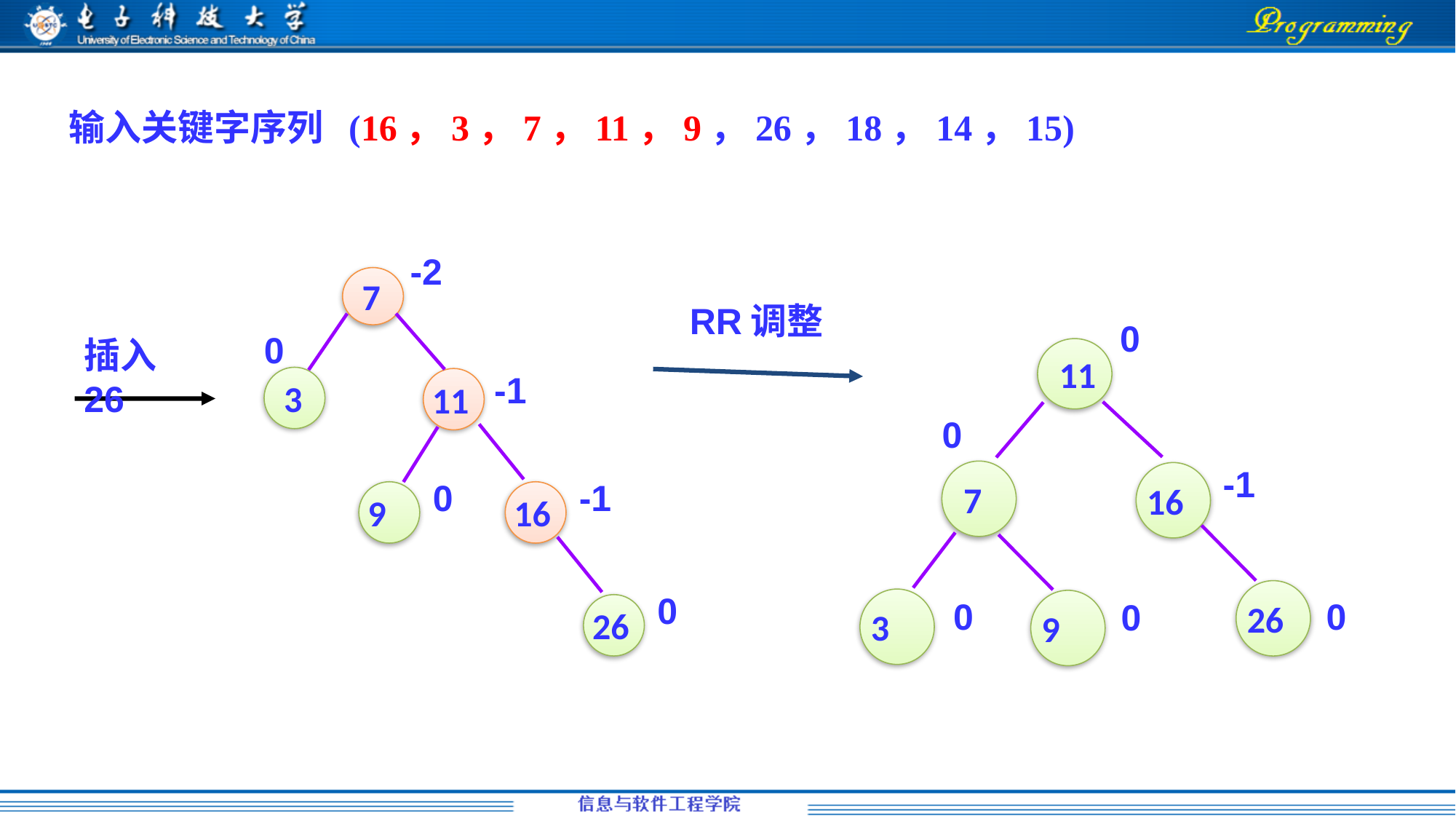

输入关键字序列  (16，3，7，11，9，26，18，14，15)
-2
7

0
插入26
3
-1
11

0
-1
9
16

0
26
RR调整
0
11

0
7
-1
16

26
3
9
0
0
0